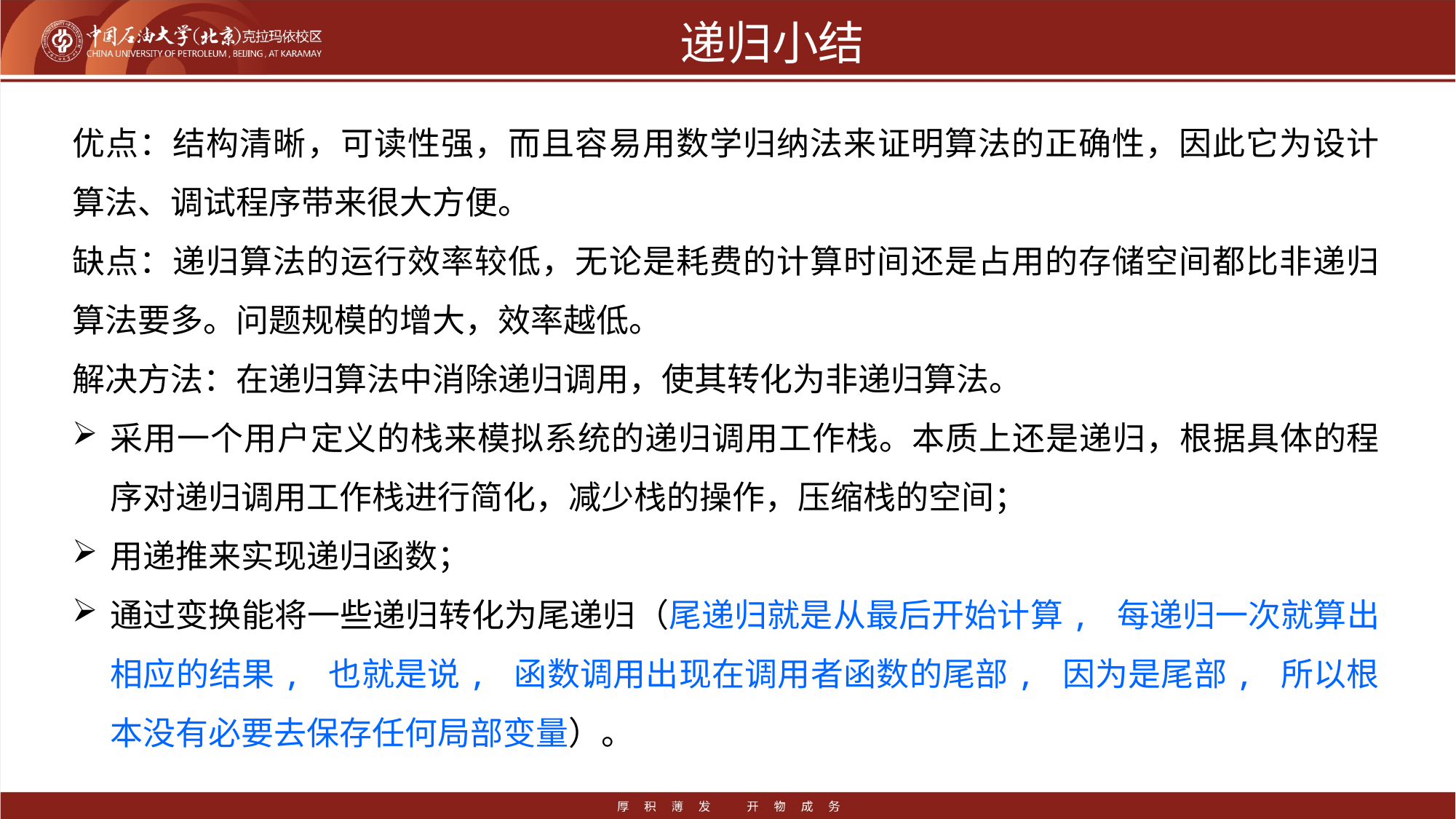

# 递归小结
优点：结构清晰，可读性强，而且容易用数学归纳法来证明算法的正确性，因此它为设计算法、调试程序带来很大方便。
缺点：递归算法的运行效率较低，无论是耗费的计算时间还是占用的存储空间都比非递归算法要多。问题规模的增大，效率越低。
解决方法：在递归算法中消除递归调用，使其转化为非递归算法。
采用一个用户定义的栈来模拟系统的递归调用工作栈。本质上还是递归，根据具体的程序对递归调用工作栈进行简化，减少栈的操作，压缩栈的空间；
用递推来实现递归函数；
通过变换能将一些递归转化为尾递归（尾递归就是从最后开始计算, 每递归一次就算出相应的结果, 也就是说, 函数调用出现在调用者函数的尾部, 因为是尾部, 所以根本没有必要去保存任何局部变量）。